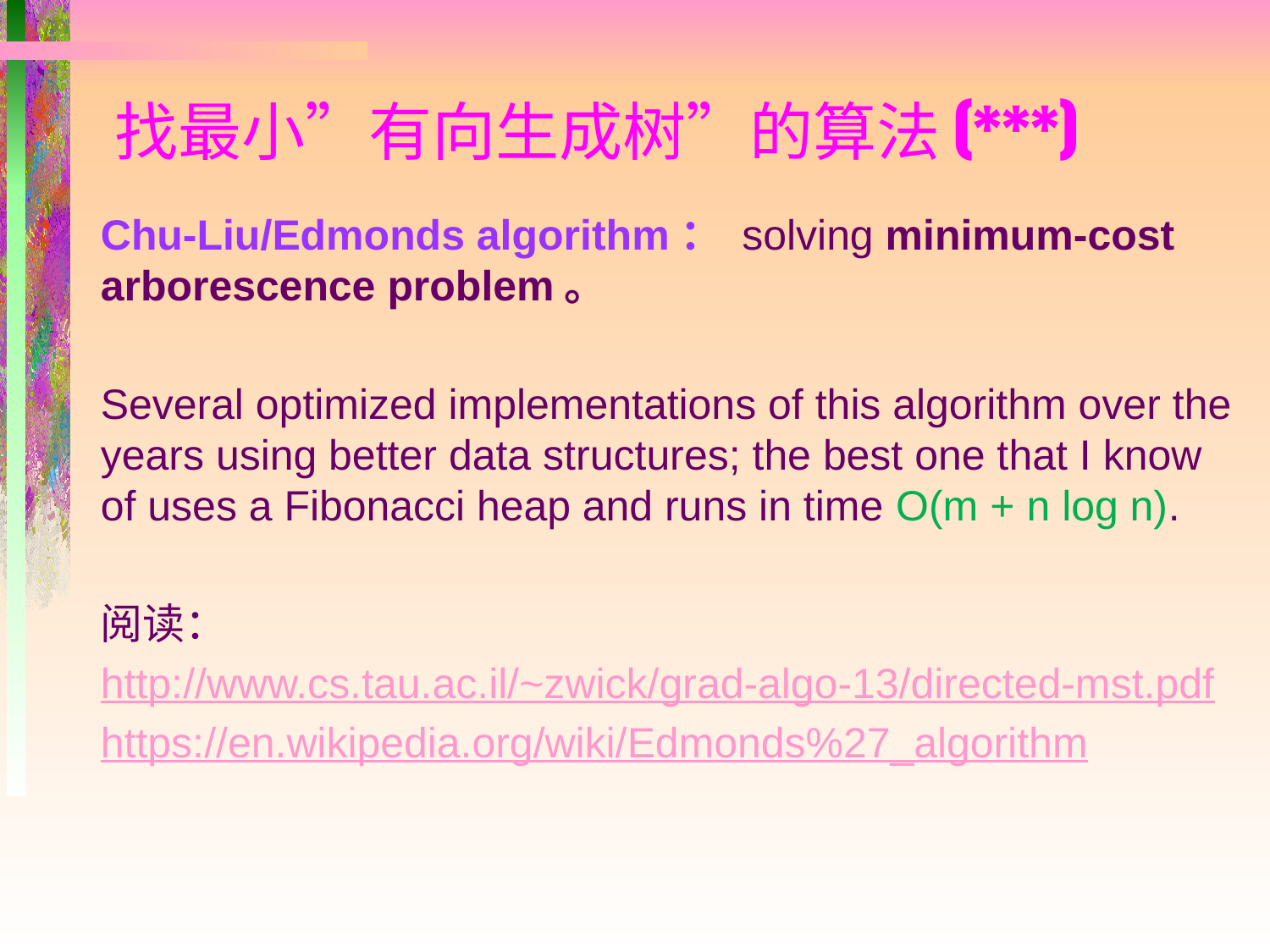

# 找最小”有向生成树”的算法(***)
Chu-Liu/Edmonds algorithm： solving minimum-cost arborescence problem。

Several optimized implementations of this algorithm over the years using better data structures; the best one that I know of uses a Fibonacci heap and runs in time O(m + n log n).

阅读：
http://www.cs.tau.ac.il/~zwick/grad-algo-13/directed-mst.pdf
https://en.wikipedia.org/wiki/Edmonds%27_algorithm